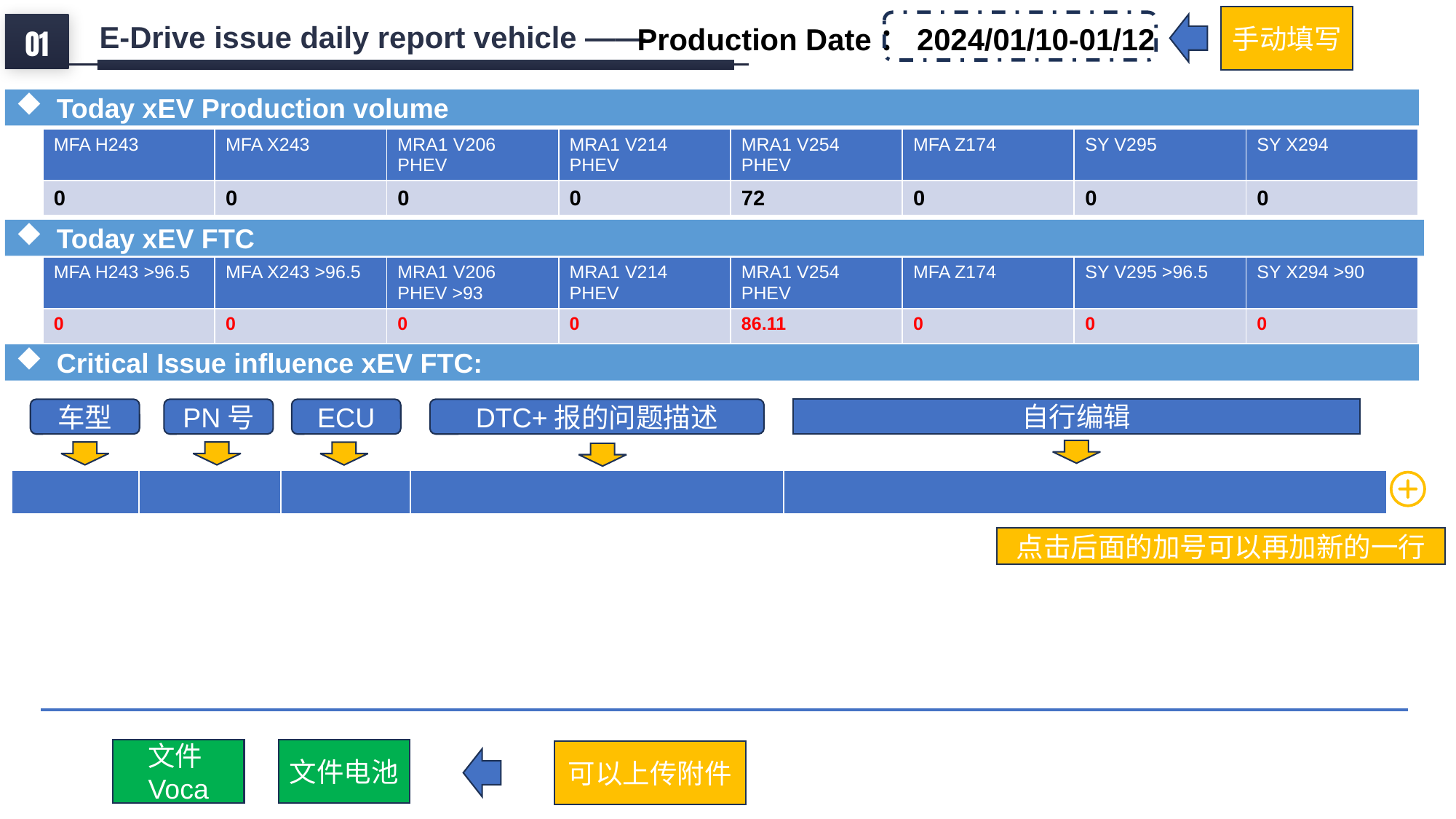

手动填写

Production Date：2024/01/10-01/12

| MFA H243 | MFA X243 | MRA1 V206 PHEV | MRA1 V214 PHEV | MRA1 V254 PHEV | MFA Z174 | SY V295 | SY X294 |
| --- | --- | --- | --- | --- | --- | --- | --- |
| 0 | 0 | 0 | 0 | 72 | 0 | 0 | 0 |
| MFA H243 >96.5 | MFA X243 >96.5 | MRA1 V206 PHEV >93 | MRA1 V214 PHEV | MRA1 V254 PHEV | MFA Z174 | SY V295 >96.5 | SY X294 >90 |
| --- | --- | --- | --- | --- | --- | --- | --- |
| 0 | 0 | 0 | 0 | 86.11 | 0 | 0 | 0 |
自行编辑
车型
PN号
ECU
DTC+报的问题描述

|  |  |  |  |  |
| --- | --- | --- | --- | --- |

点击后面的加号可以再加新的一行
文件电池
文件Voca
可以上传附件